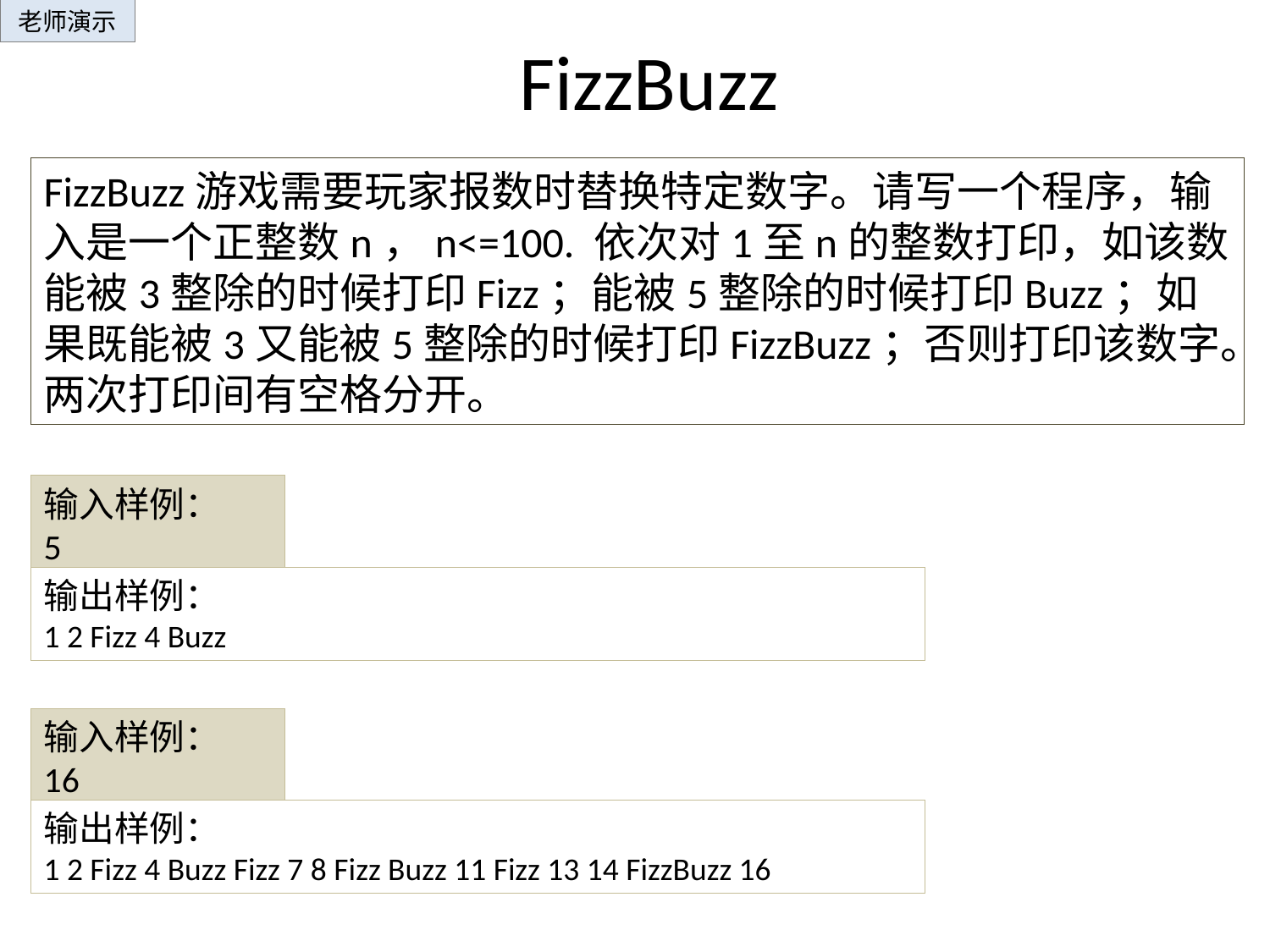

# FizzBuzz
老师演示
耗时约
5分钟
FizzBuzz游戏需要玩家报数时替换特定数字。请写一个程序，输入是一个正整数n，n<=100. 依次对1至n的整数打印，如该数能被3整除的时候打印Fizz；能被5整除的时候打印Buzz；如果既能被3又能被5整除的时候打印FizzBuzz；否则打印该数字。两次打印间有空格分开。
输入样例：
5
输出样例：
1 2 Fizz 4 Buzz
输入样例：
16
输出样例：
1 2 Fizz 4 Buzz Fizz 7 8 Fizz Buzz 11 Fizz 13 14 FizzBuzz 16